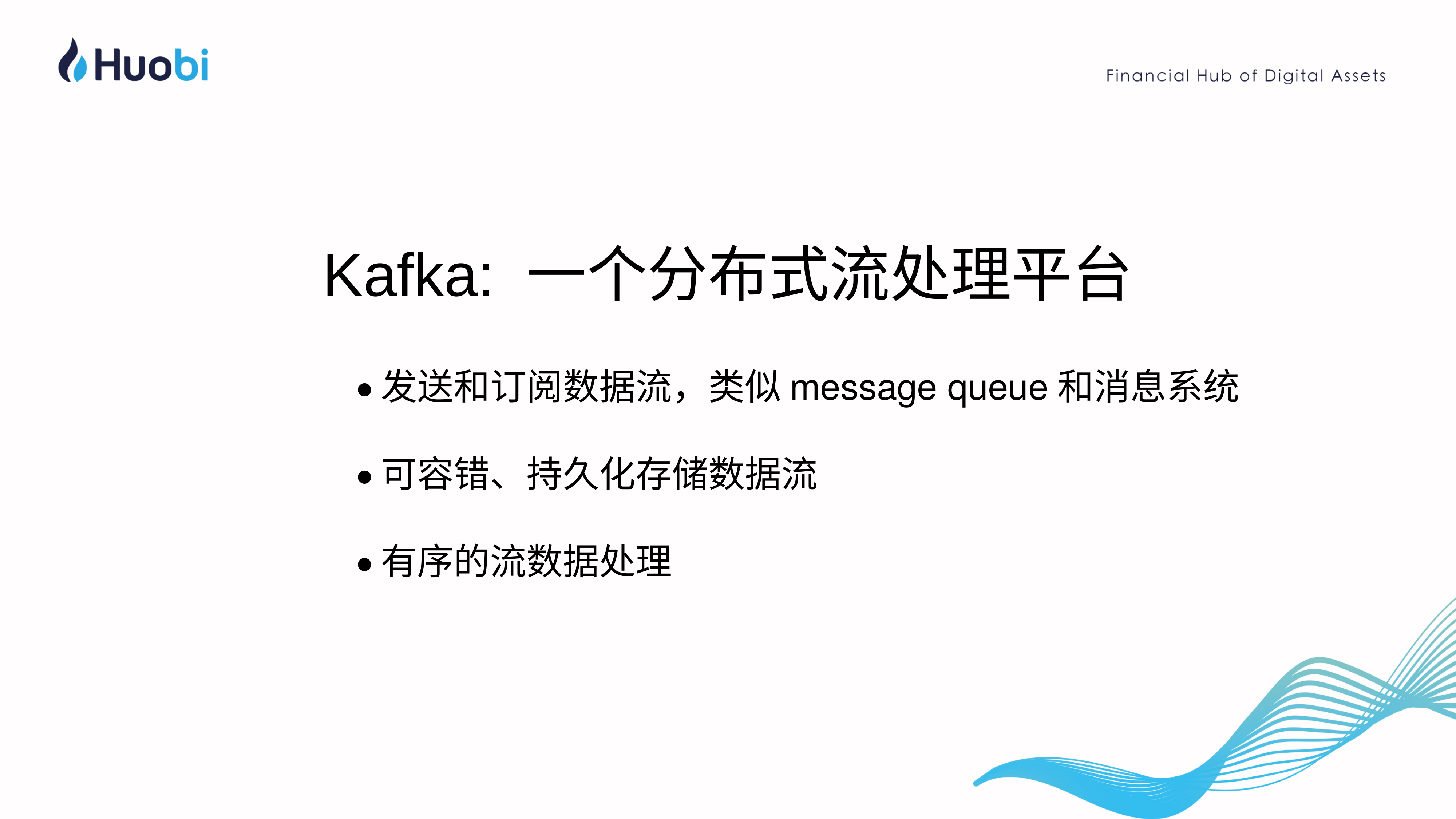

Kafka: 一个分布式流处理平台
发送和订阅数据流，类似message queue和消息系统

可容错、持久化存储数据流

有序的流数据处理